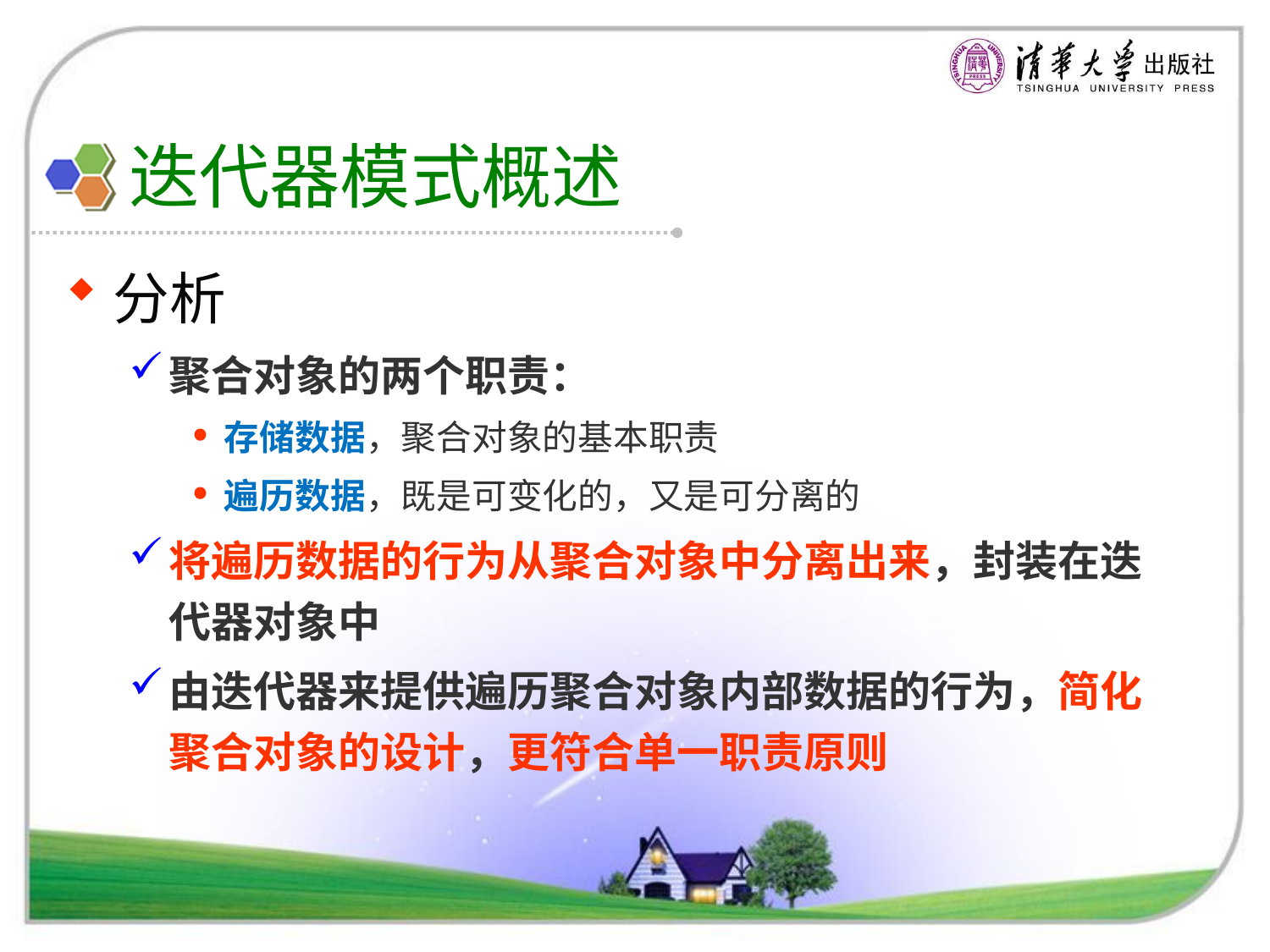

# 迭代器模式概述
分析
聚合对象的两个职责：
存储数据，聚合对象的基本职责
遍历数据，既是可变化的，又是可分离的
将遍历数据的行为从聚合对象中分离出来，封装在迭代器对象中
由迭代器来提供遍历聚合对象内部数据的行为，简化聚合对象的设计，更符合单一职责原则